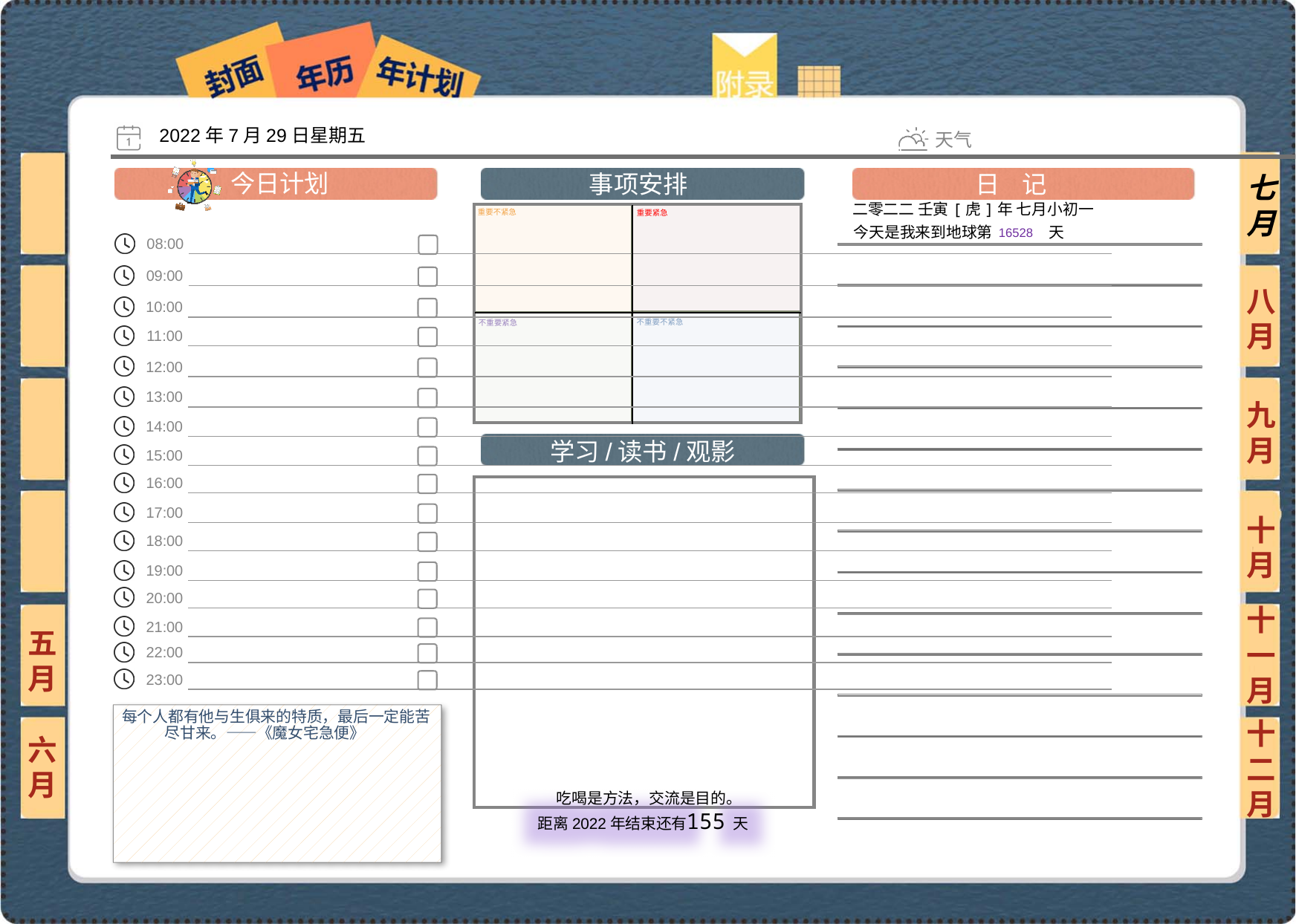

2022年7月29日星期五
七月
二零二二 壬寅[虎]年 七月小初一
16528
八月
九月
十月
十一月
五月
每个人都有他与生俱来的特质，最后一定能苦尽甘来。——《魔女宅急便》

六月
十二月
155
 吃喝是方法，交流是目的。